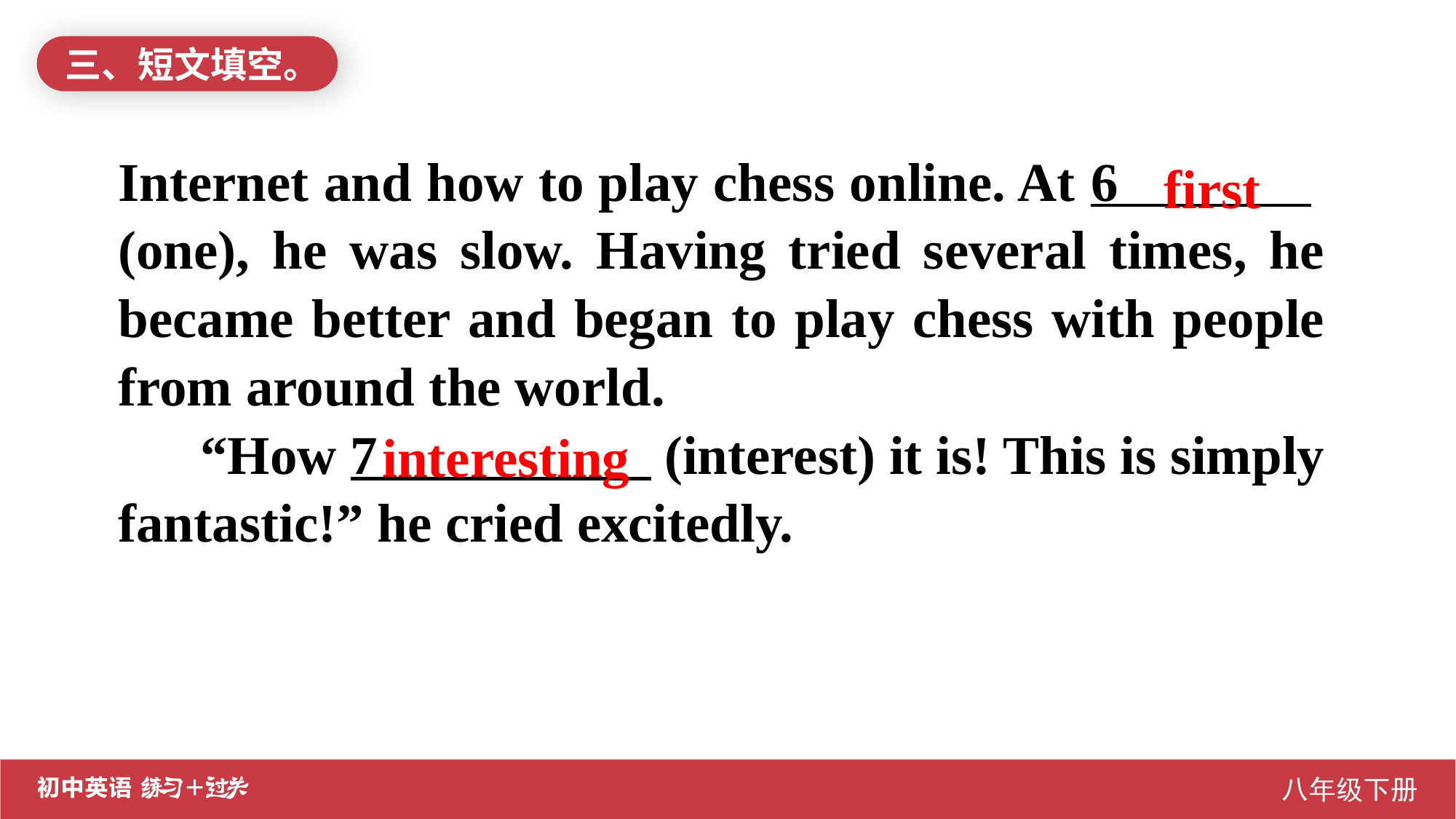

三、短文填空。
first
Internet and how to play chess online. At 6             . (one), he was slow. Having tried several times, he became better and began to play chess with people from around the world.
      “How 7                     (interest) it is! This is simply fantastic!” he cried excitedly.
interesting